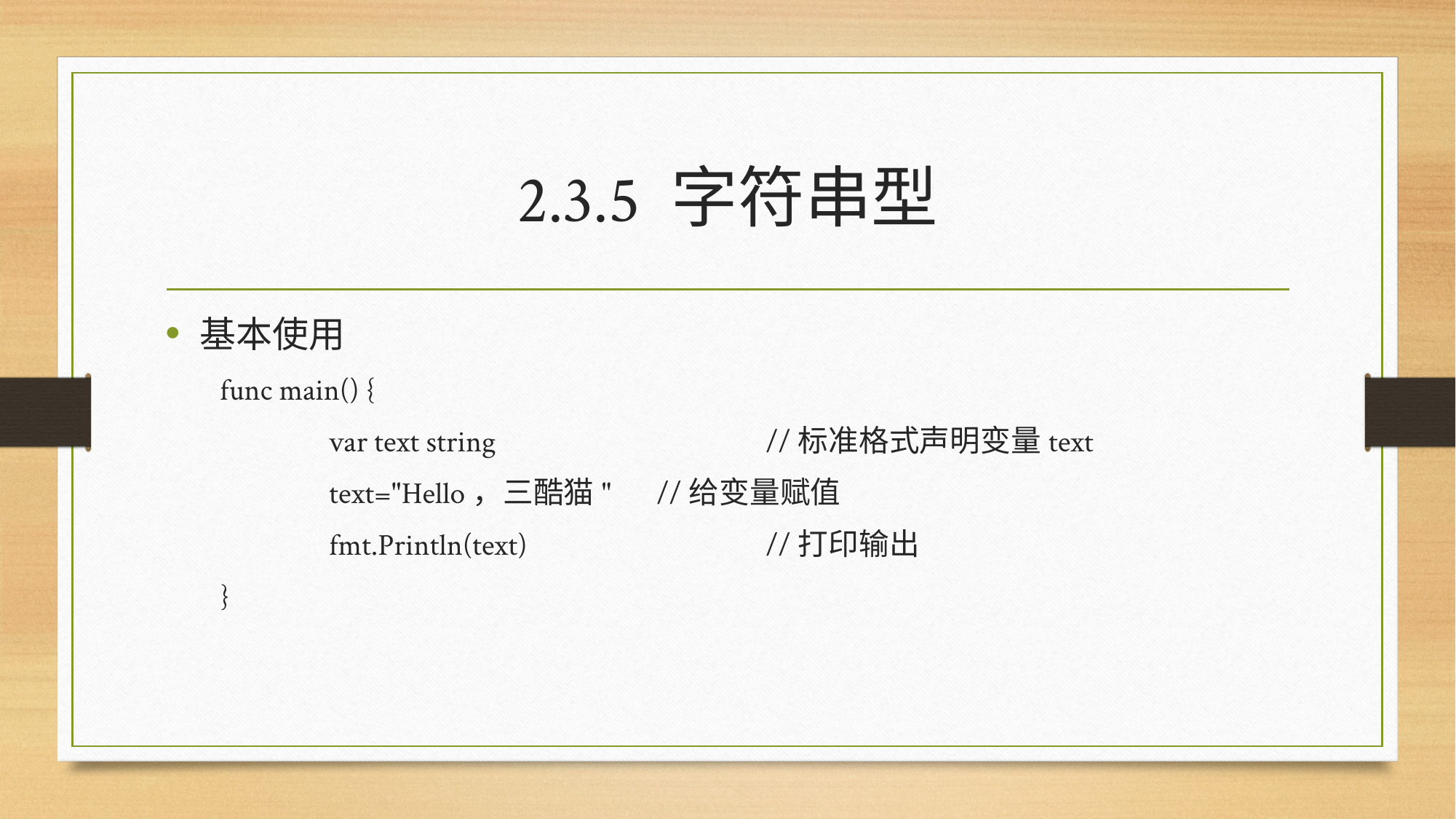

# 2.3.5 字符串型
基本使用
func main() {
	var text string           		//标准格式声明变量text
	text="Hello，三酷猫"    	//给变量赋值
	fmt.Println(text)         		//打印输出
}